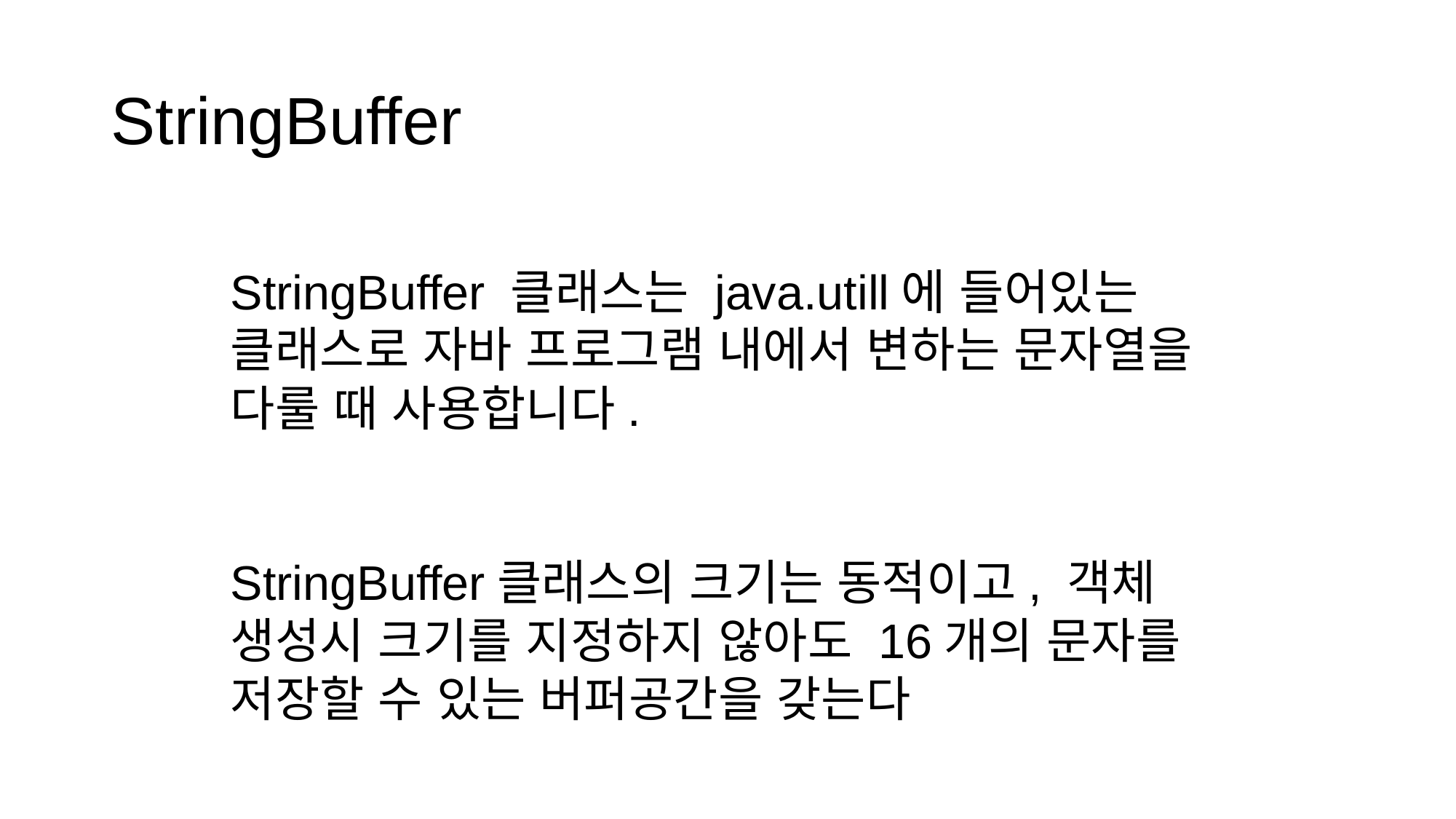

# StringBuffer
StringBuffer 클래스는 java.utill에 들어있는 클래스로 자바 프로그램 내에서 변하는 문자열을 다룰 때 사용합니다.

StringBuffer클래스의 크기는 동적이고, 객체 생성시 크기를 지정하지 않아도 16개의 문자를 저장할 수 있는 버퍼공간을 갖는다